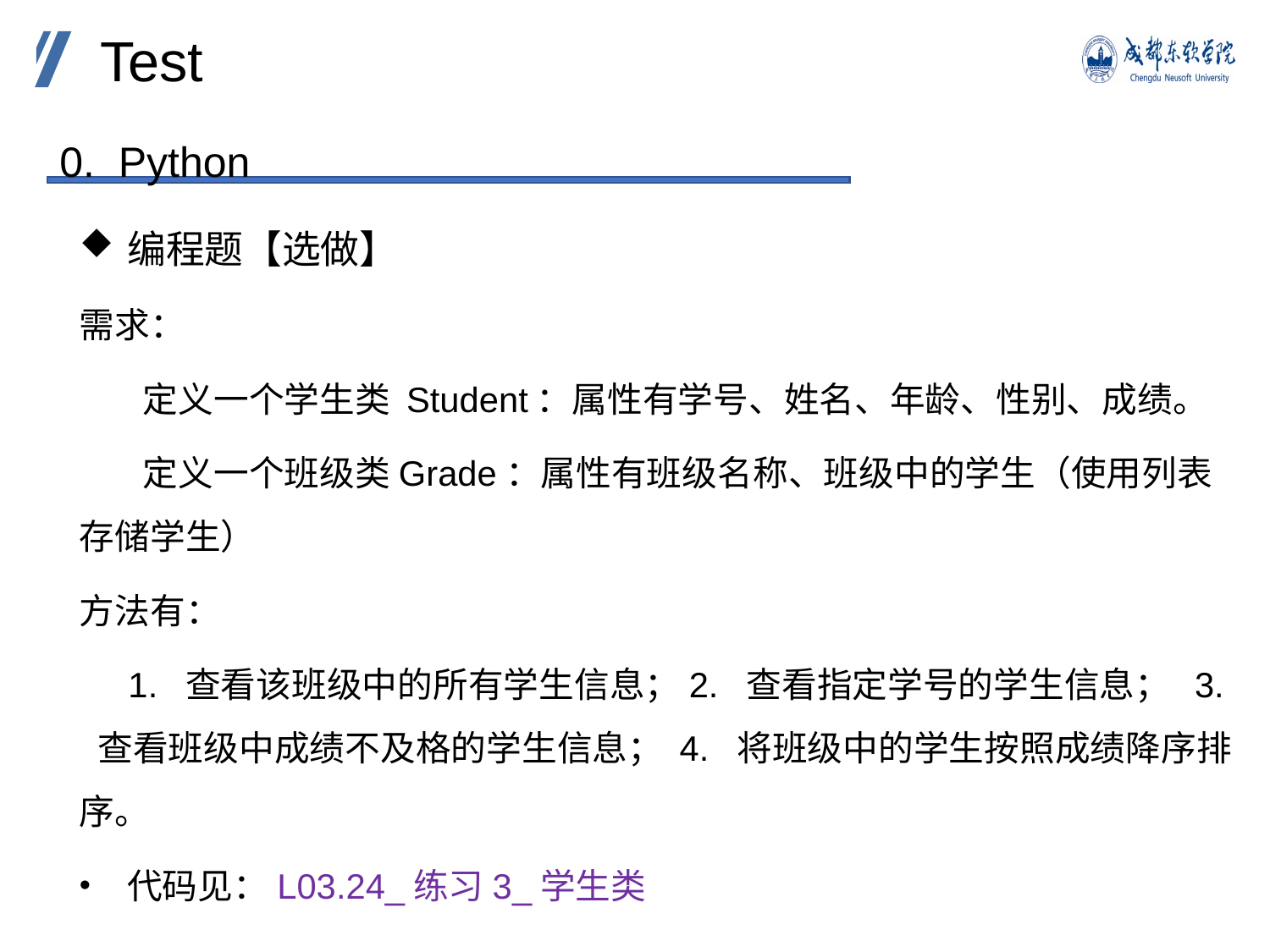

Test
0.  Python

编程题【选做】
需求：
       定义一个学生类 Student：属性有学号、姓名、年龄、性别、成绩。
       定义一个班级类Grade：属性有班级名称、班级中的学生（使用列表存储学生）
方法有：
     1.  查看该班级中的所有学生信息；2.  查看指定学号的学生信息；  3.  查看班级中成绩不及格的学生信息； 4.  将班级中的学生按照成绩降序排序。
代码见：L03.24_练习3_学生类